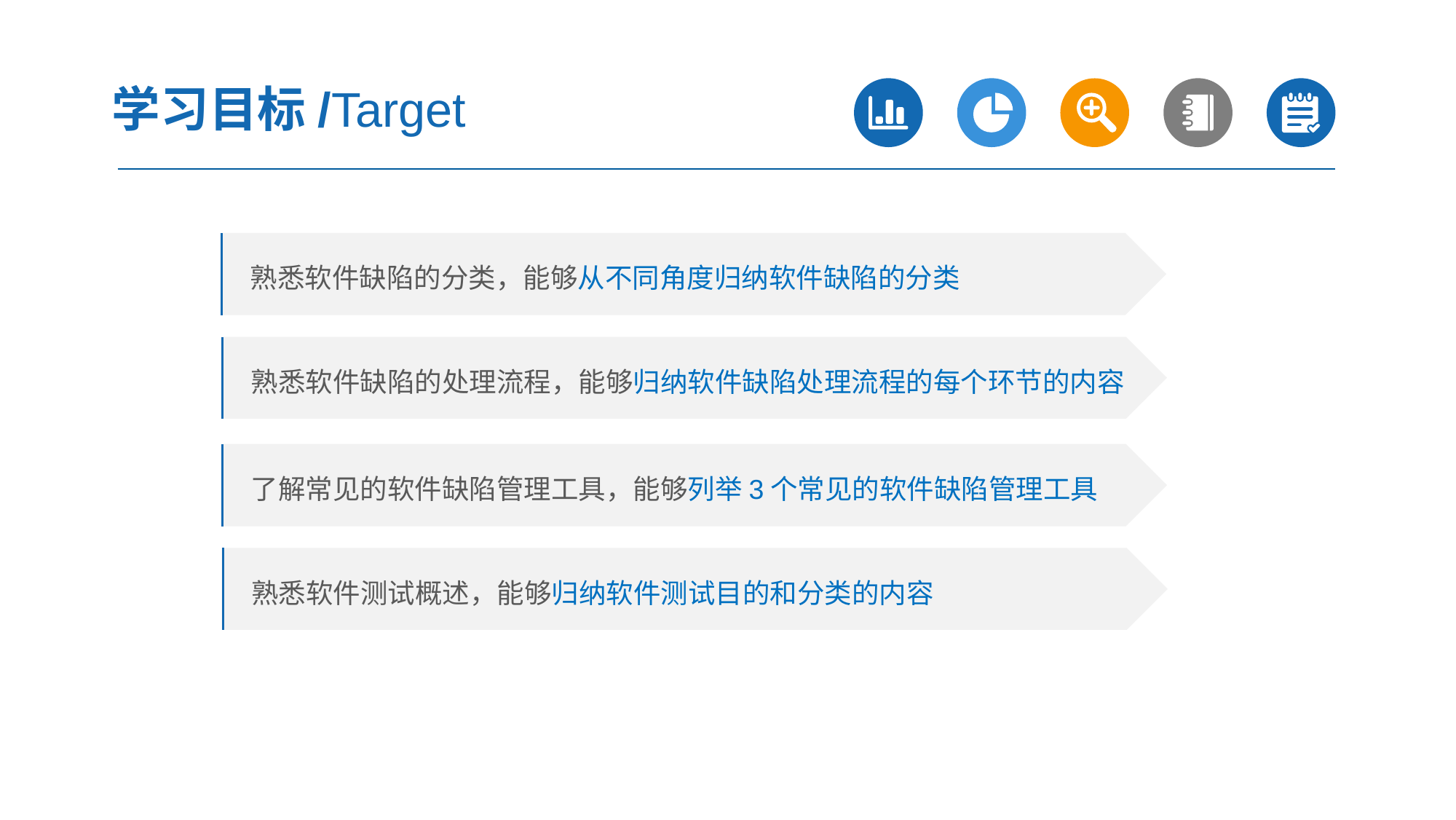

学习目标/Target
  熟悉软件缺陷的分类，能够从不同角度归纳软件缺陷的分类

  熟悉软件缺陷的处理流程，能够归纳软件缺陷处理流程的每个环节的内容

  了解常见的软件缺陷管理工具，能够列举3个常见的软件缺陷管理工具

  熟悉软件测试概述，能够归纳软件测试目的和分类的内容